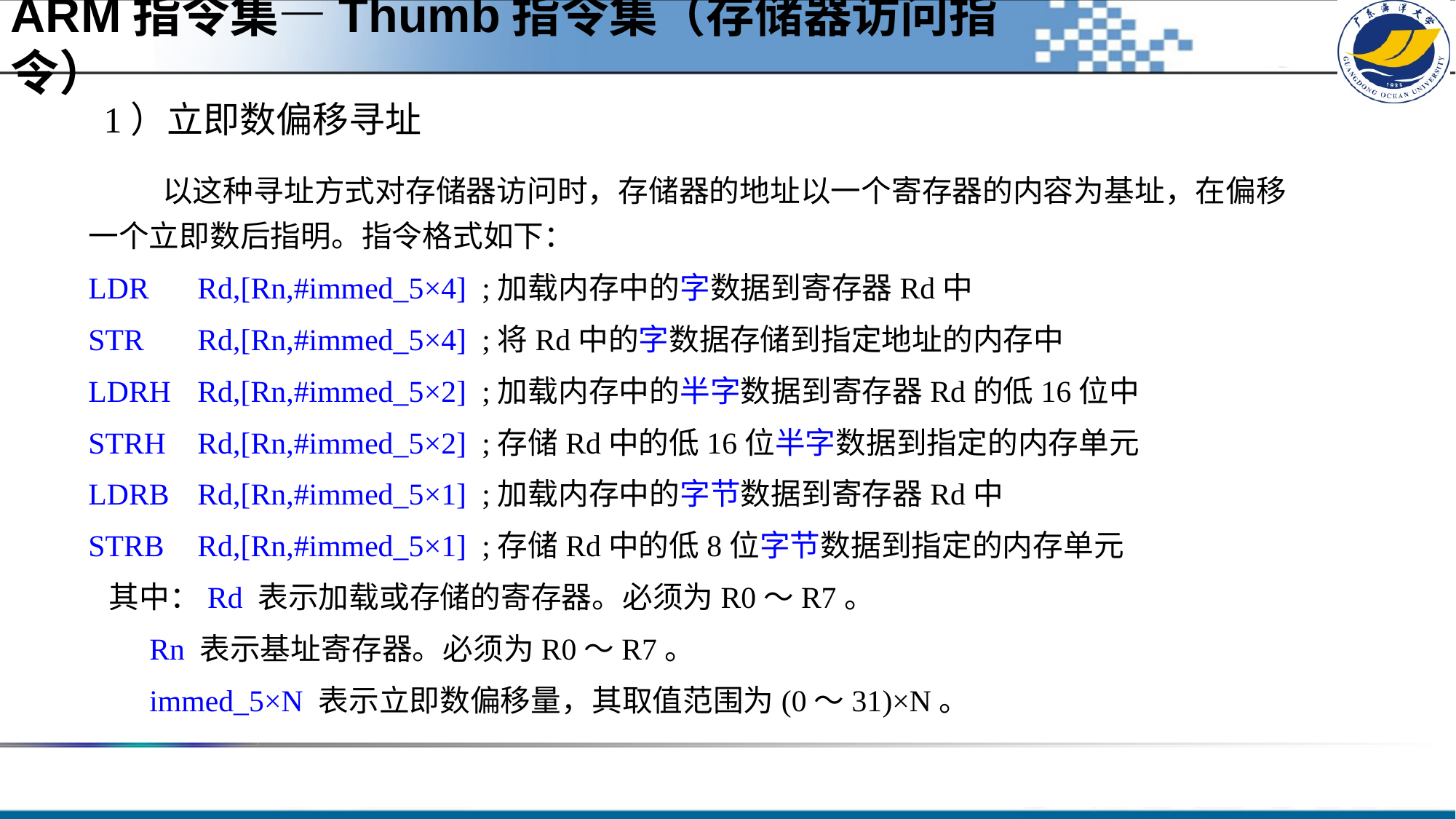

ARM指令集—Thumb指令集（存储器访问指令）
#
1）立即数偏移寻址
        以这种寻址方式对存储器访问时，存储器的地址以一个寄存器的内容为基址，在偏移一个立即数后指明。指令格式如下：
LDR	Rd,[Rn,#immed_5×4]  ;加载内存中的字数据到寄存器Rd中
STR	Rd,[Rn,#immed_5×4]  ;将Rd中的字数据存储到指定地址的内存中
LDRH 	Rd,[Rn,#immed_5×2]  ;加载内存中的半字数据到寄存器Rd的低16位中
STRH	Rd,[Rn,#immed_5×2]  ;存储Rd中的低16位半字数据到指定的内存单元
LDRB	Rd,[Rn,#immed_5×1]  ;加载内存中的字节数据到寄存器Rd中
STRB	Rd,[Rn,#immed_5×1]  ;存储Rd中的低8位字节数据到指定的内存单元
  其中：Rd 表示加载或存储的寄存器。必须为R0～R7。
        Rn 表示基址寄存器。必须为R0～R7。
        immed_5×N 表示立即数偏移量，其取值范围为(0～31)×N。